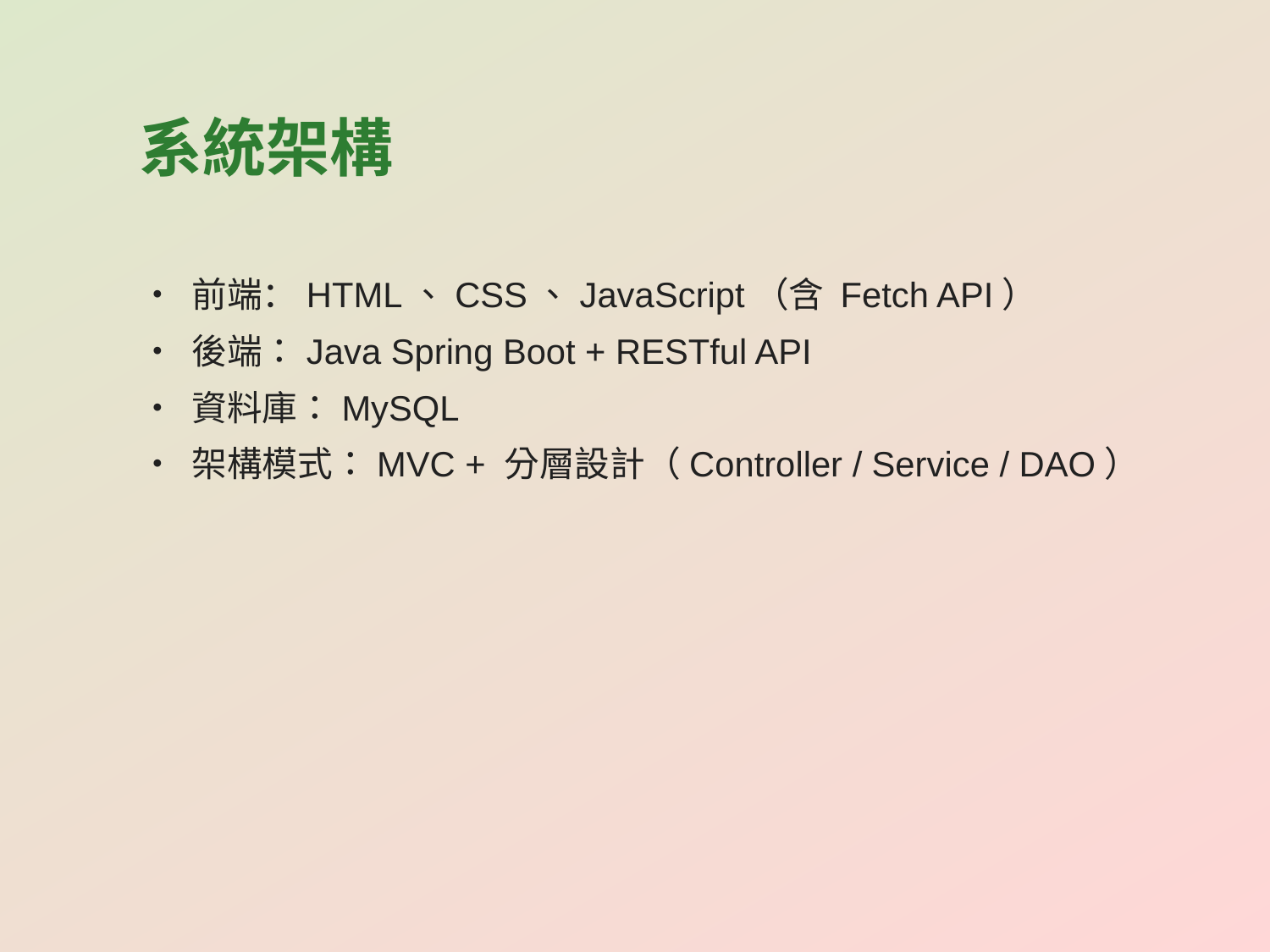

系統架構

• 前端：HTML、CSS、JavaScript（含 Fetch API）
• 後端：Java Spring Boot + RESTful API
• 資料庫：MySQL
• 架構模式：MVC + 分層設計（Controller / Service / DAO）